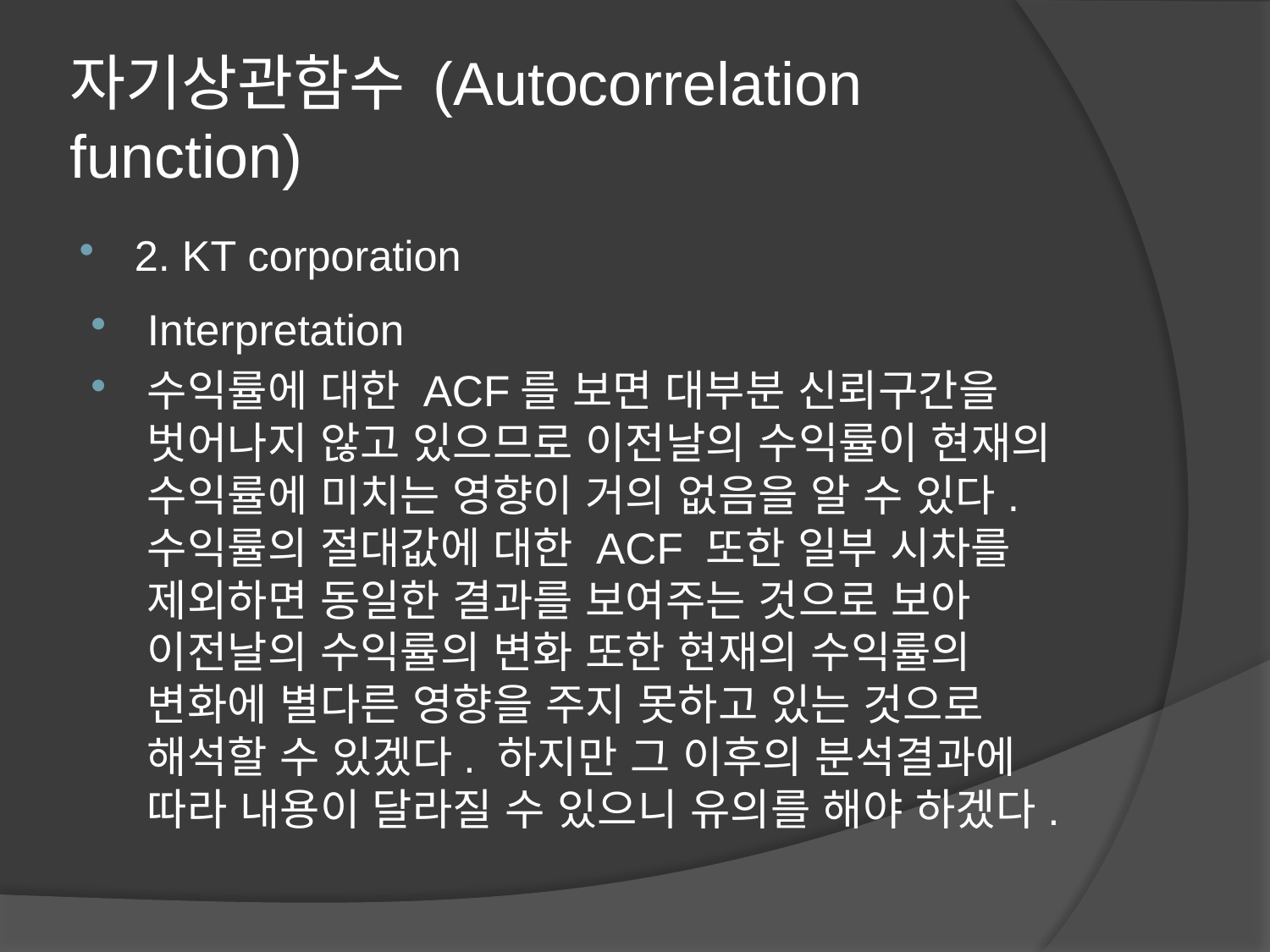

# 자기상관함수 (Autocorrelation function)
2. KT corporation

Interpretation
수익률에 대한 ACF를 보면 대부분 신뢰구간을 벗어나지 않고 있으므로 이전날의 수익률이 현재의 수익률에 미치는 영향이 거의 없음을 알 수 있다. 수익률의 절대값에 대한 ACF 또한 일부 시차를 제외하면 동일한 결과를 보여주는 것으로 보아 이전날의 수익률의 변화 또한 현재의 수익률의 변화에 별다른 영향을 주지 못하고 있는 것으로 해석할 수 있겠다. 하지만 그 이후의 분석결과에 따라 내용이 달라질 수 있으니 유의를 해야 하겠다.